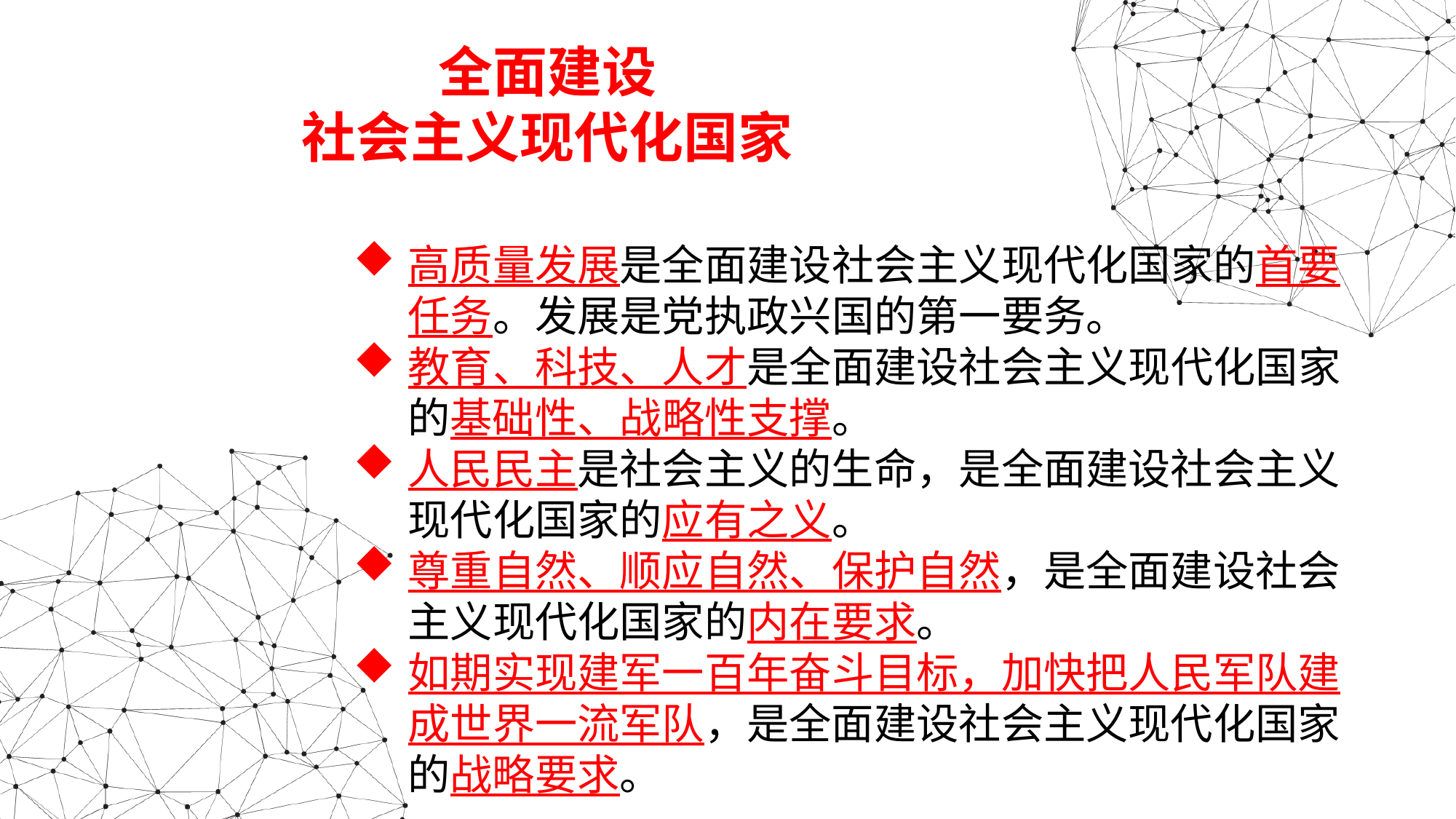

全面建设
社会主义现代化国家
高质量发展是全面建设社会主义现代化国家的首要任务。发展是党执政兴国的第一要务。
教育、科技、人才是全面建设社会主义现代化国家的基础性、战略性支撑。
人民民主是社会主义的生命，是全面建设社会主义现代化国家的应有之义。
尊重自然、顺应自然、保护自然，是全面建设社会主义现代化国家的内在要求。
如期实现建军一百年奋斗目标，加快把人民军队建成世界一流军队，是全面建设社会主义现代化国家的战略要求。